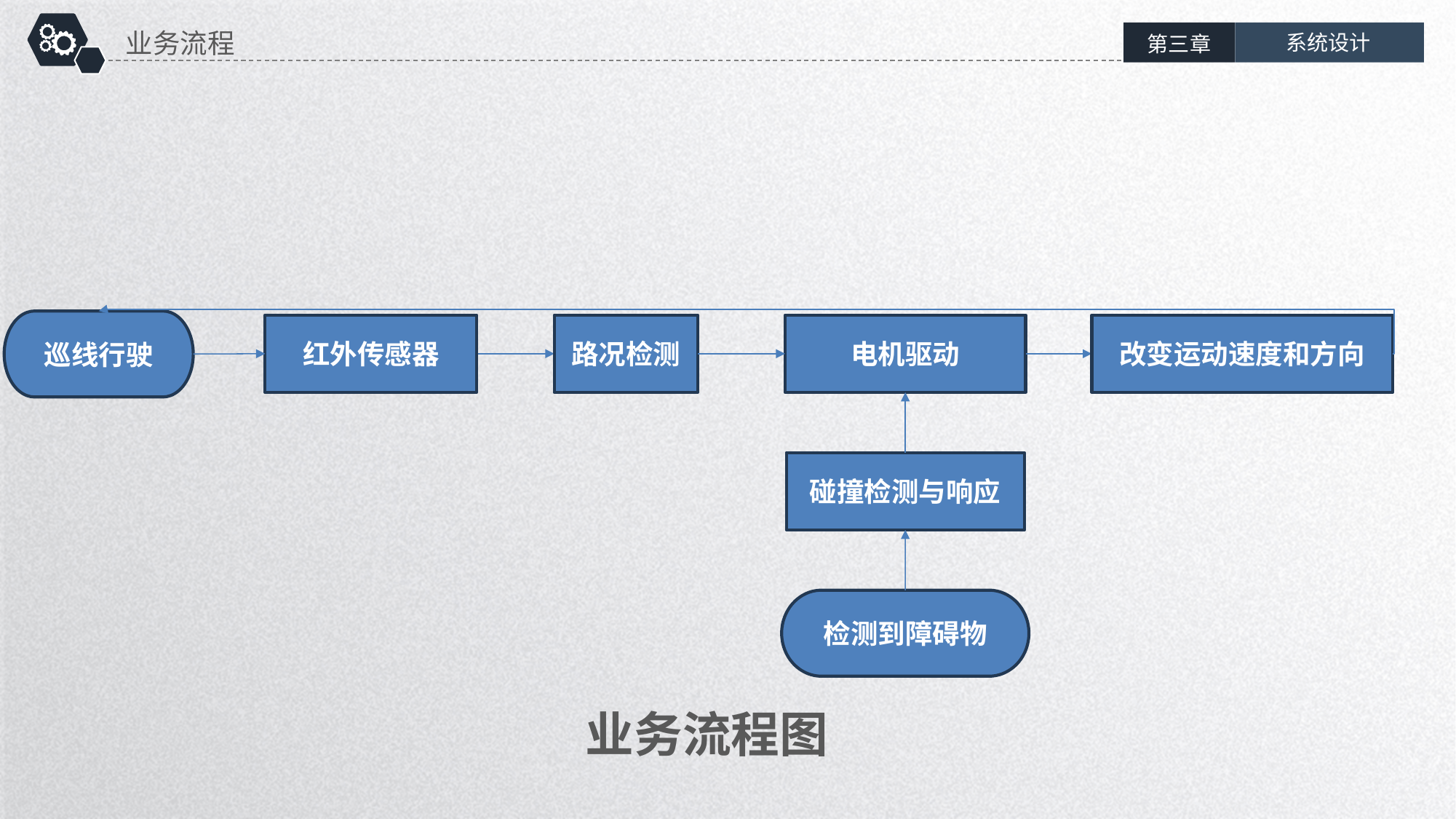

业务流程

系统设计
第三章

巡线行驶
红外传感器
路况检测
电机驱动
改变运动速度和方向
碰撞检测与响应
检测到障碍物
业务流程图
延时符